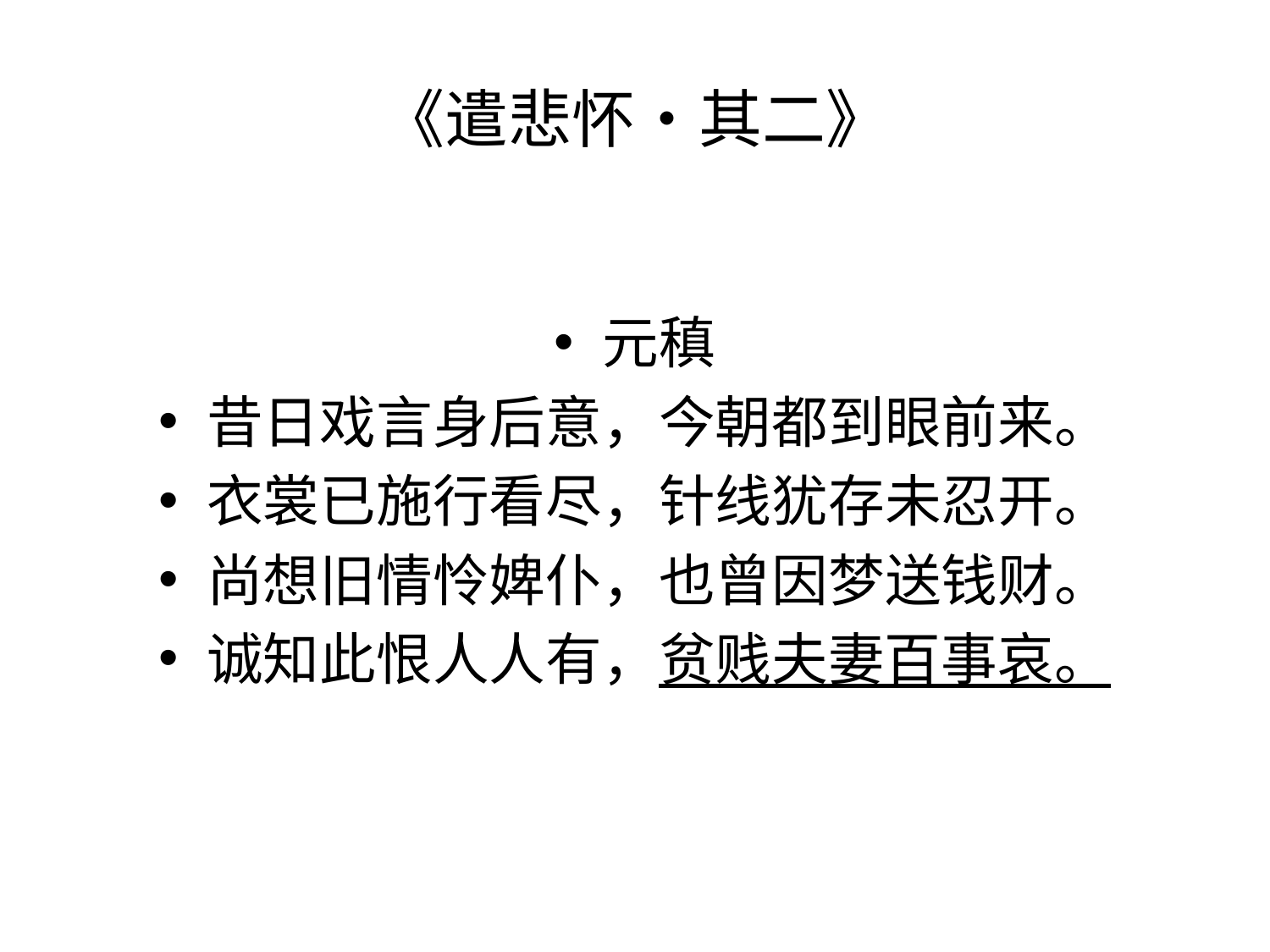

# 《遣悲怀•其二》

元稹
昔日戏言身后意，今朝都到眼前来。
衣裳已施行看尽，针线犹存未忍开。
尚想旧情怜婢仆，也曾因梦送钱财。
诚知此恨人人有，贫贱夫妻百事哀。